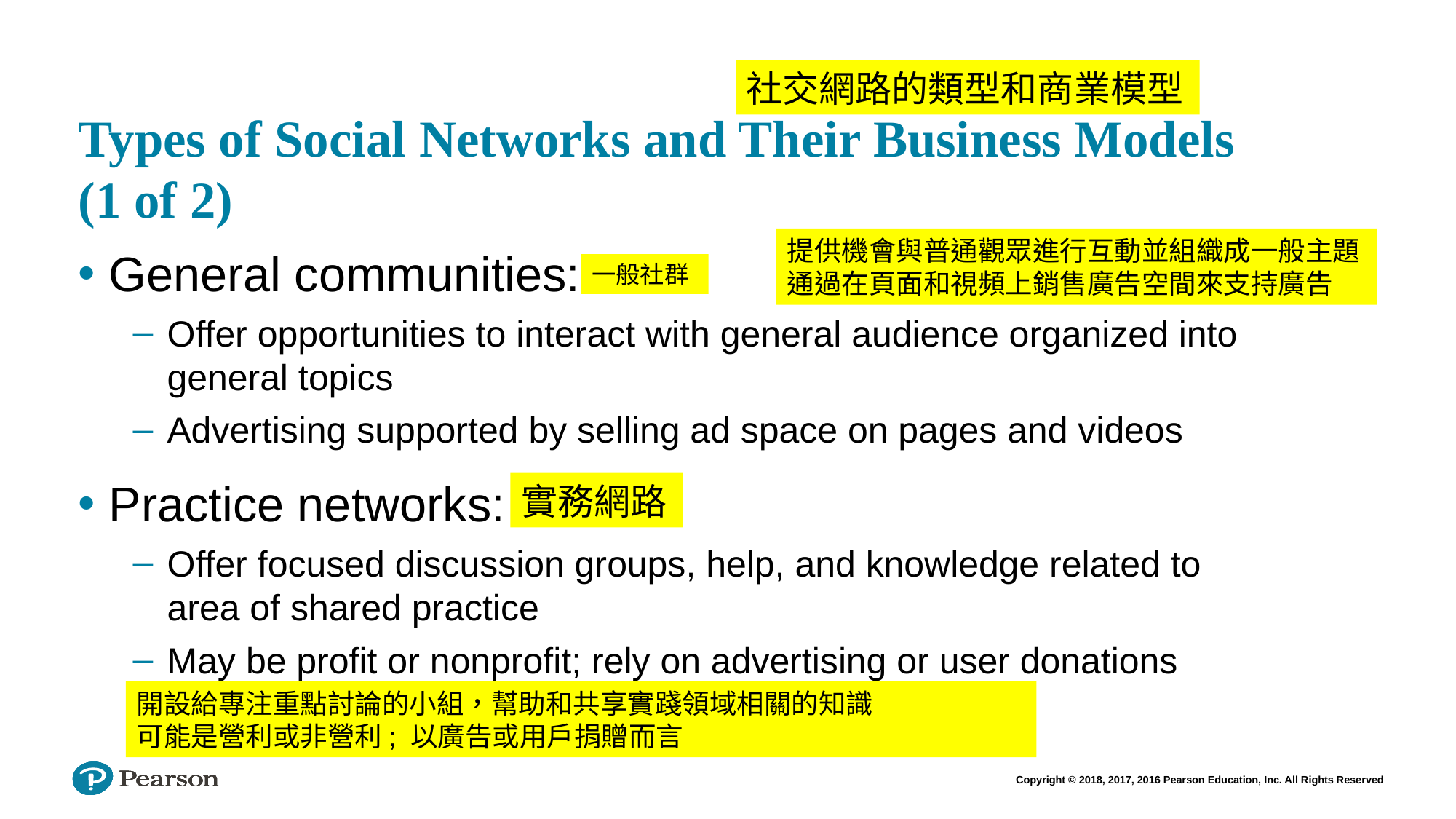

社交網路的類型和商業模型
# Types of Social Networks and Their Business Models (1 of 2)
提供機會與普通觀眾進行互動並組織成一般主題
通過在頁面和視頻上銷售廣告空間來支持廣告
General communities:
Offer opportunities to interact with general audience organized into general topics
Advertising supported by selling ad space on pages and videos
Practice networks:
Offer focused discussion groups, help, and knowledge related to area of shared practice
May be profit or nonprofit; rely on advertising or user donations
一般社群
實務網路
開設給專注重點討論的小組，幫助和共享實踐領域相關的知識
可能是營利或非營利; 以廣告或用戶捐贈而言